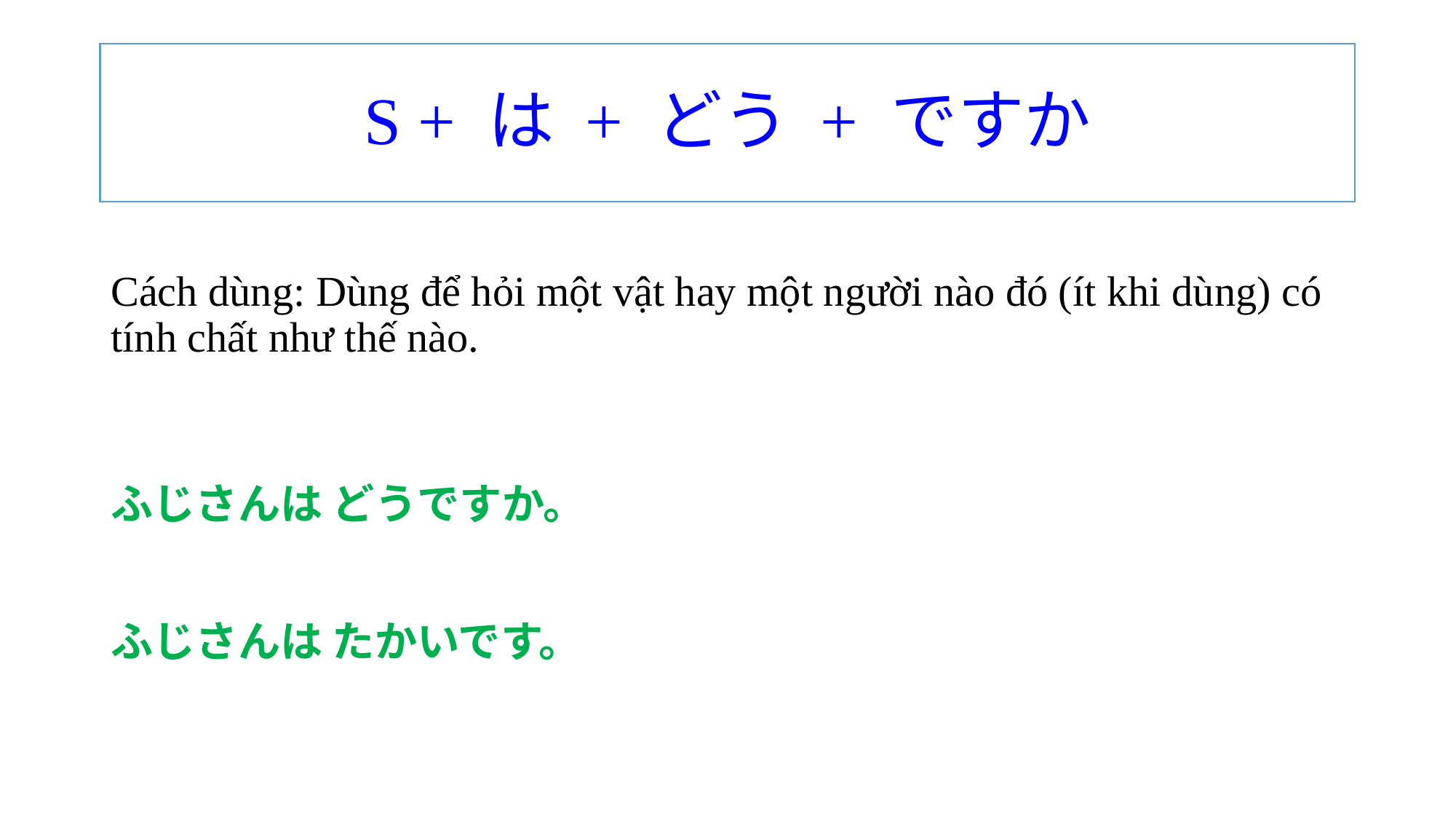

# S + は + どう + ですか
Cách dùng: Dùng để hỏi một vật hay một người nào đó (ít khi dùng) có tính chất như thế nào.

ふじさんは どうですか。
ふじさんは たかいです。